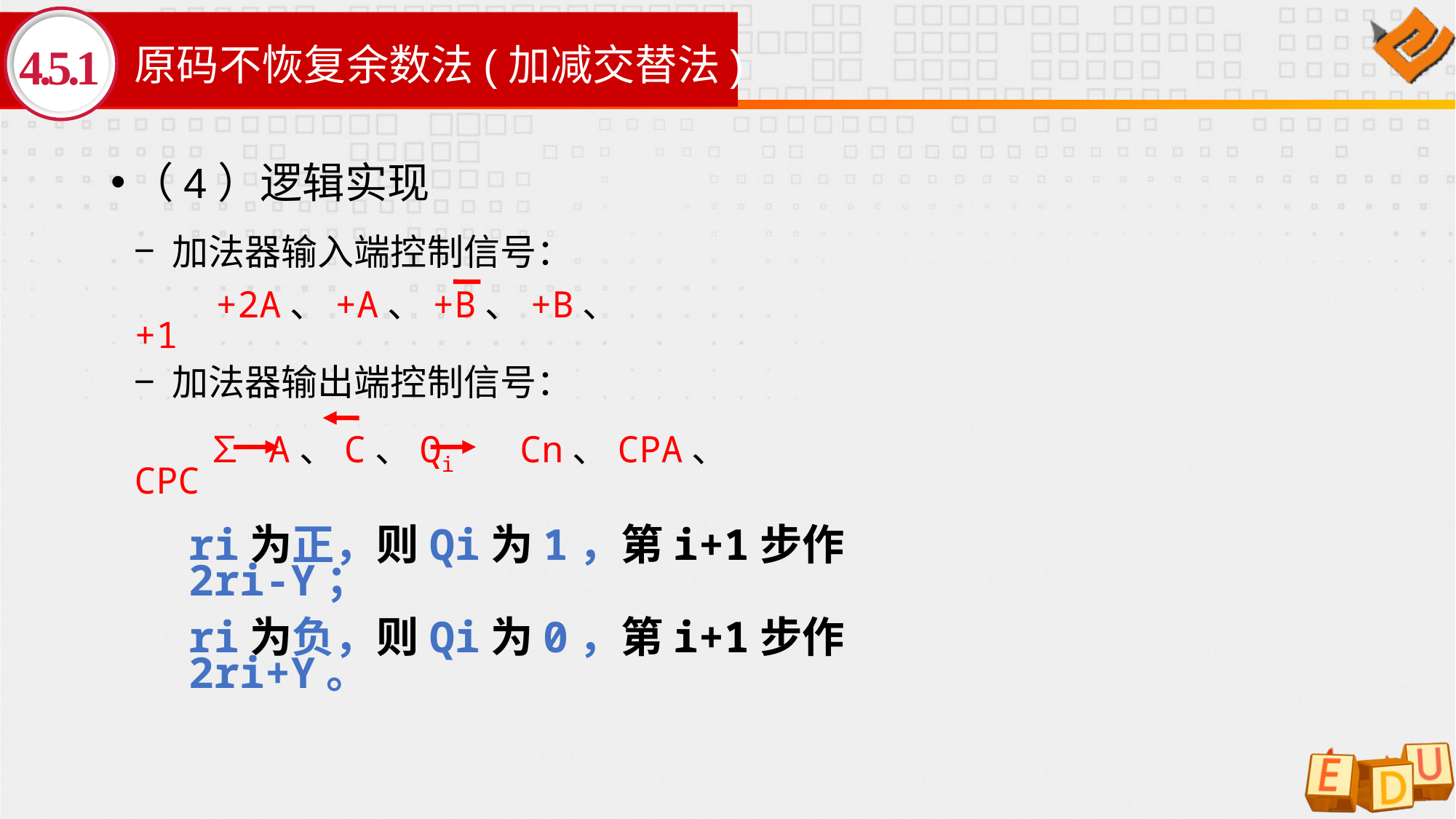

# 原码不恢复余数法(加减交替法)
4.5.1
（4）逻辑实现
加法器输入端控制信号：

加法器输出端控制信号：

　　+2A、+A、+B、+B、+1

　　∑  A、C、Qi   Cn、CPA、CPC

ri为正，则Qi为1，第i+1步作2ri-Y；
ri为负，则Qi为0，第i+1步作2ri+Y。